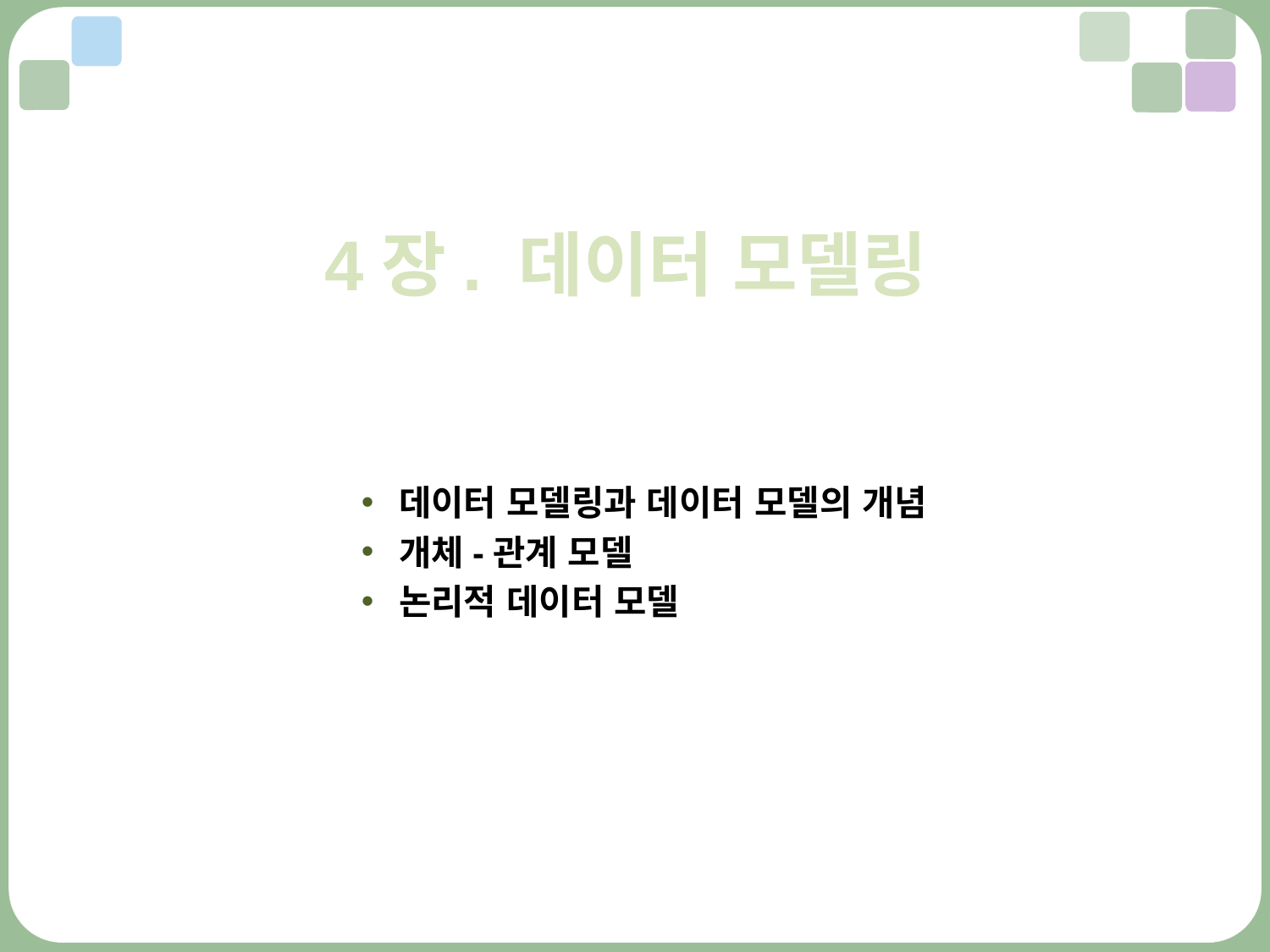

4장. 데이터 모델링

데이터 모델링과 데이터 모델의 개념
개체-관계 모델
논리적 데이터 모델